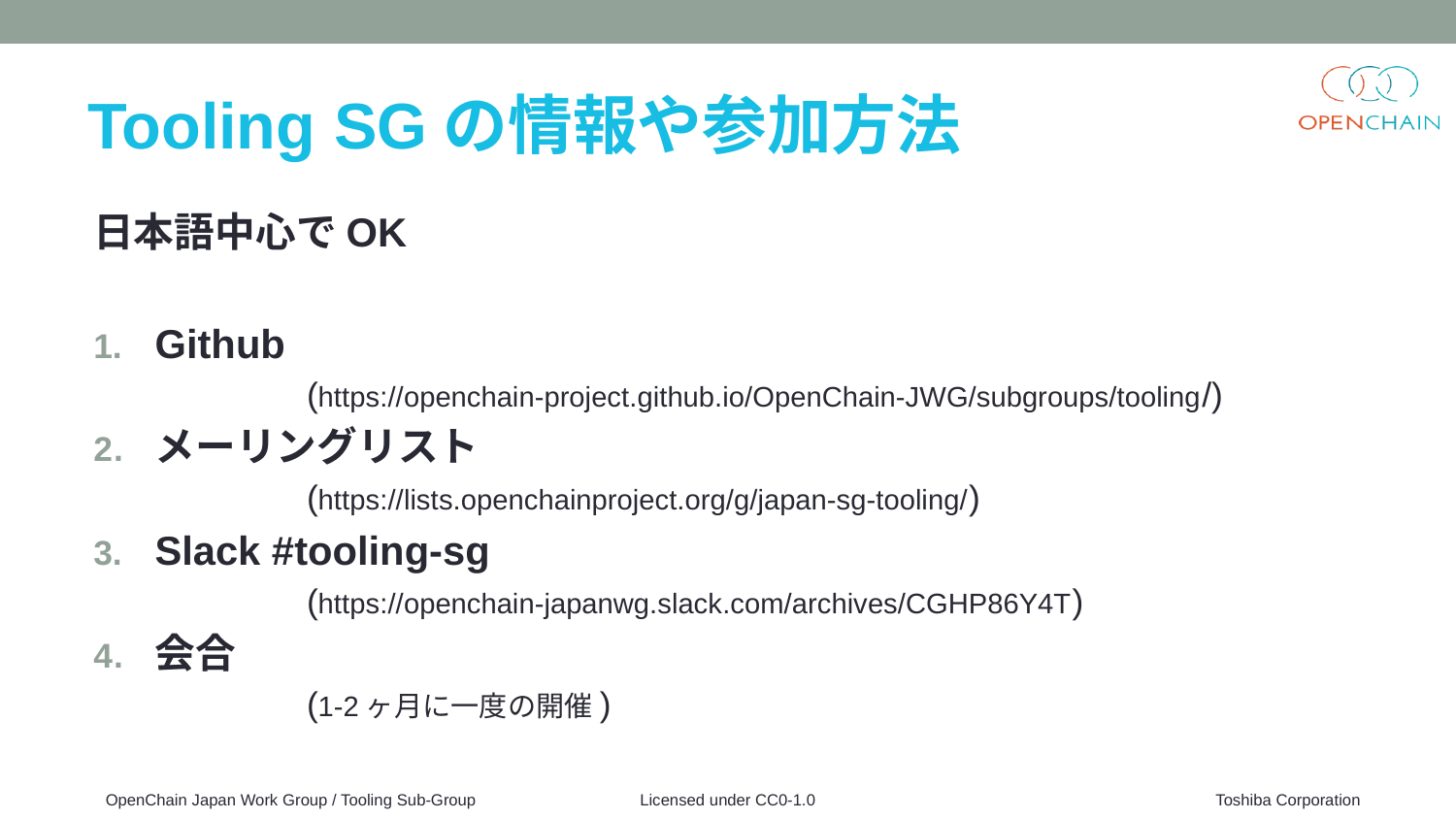

# Tooling SGの情報や参加方法
日本語中心でOK

Github
　　　　　(https://openchain-project.github.io/OpenChain-JWG/subgroups/tooling/)
メーリングリスト
　　　　　(https://lists.openchainproject.org/g/japan-sg-tooling/)
Slack #tooling-sg
　　　　　(https://openchain-japanwg.slack.com/archives/CGHP86Y4T)
会合
　　　　　(1-2ヶ月に一度の開催)